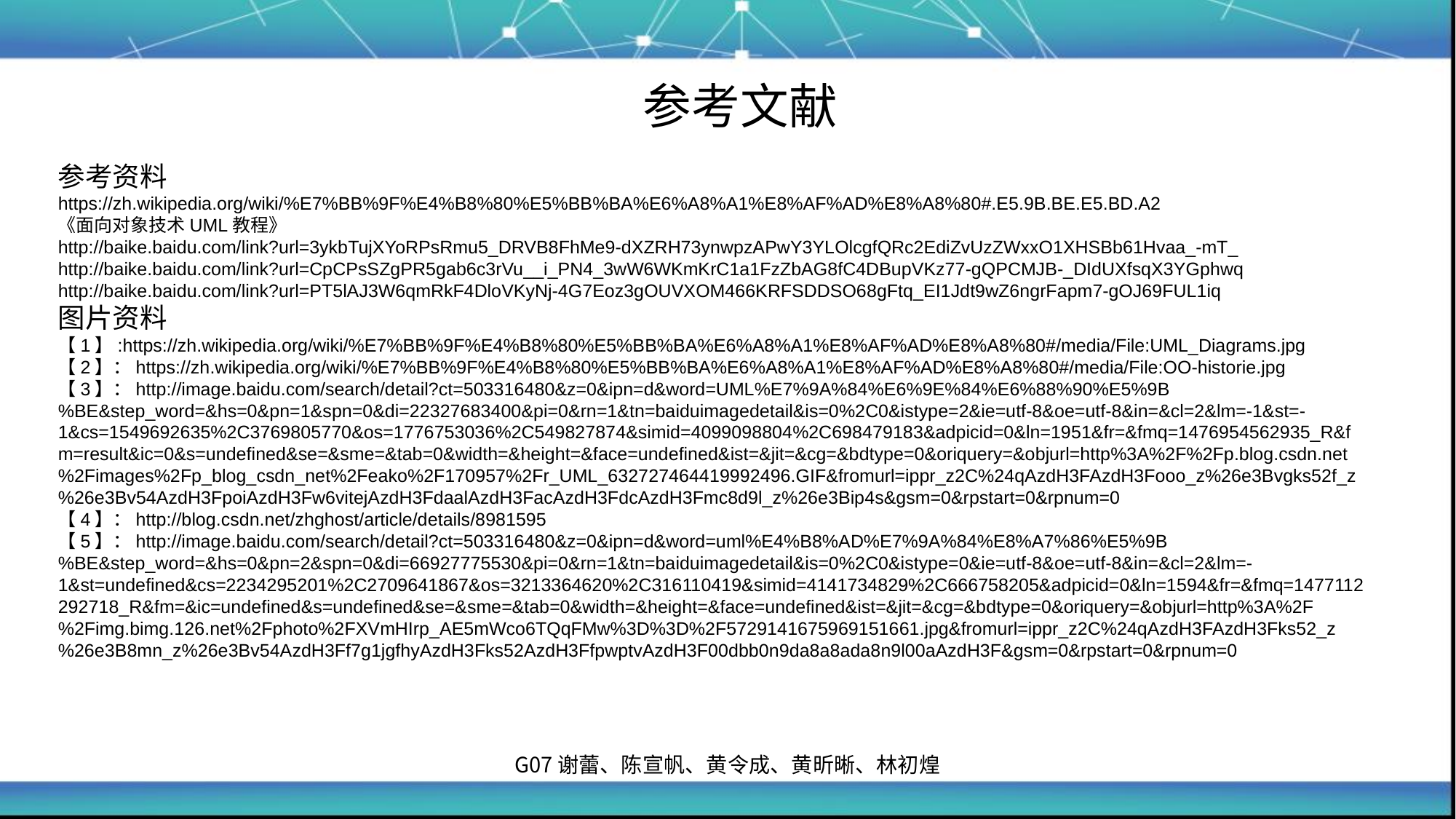

参考文献
参考资料
https://zh.wikipedia.org/wiki/%E7%BB%9F%E4%B8%80%E5%BB%BA%E6%A8%A1%E8%AF%AD%E8%A8%80#.E5.9B.BE.E5.BD.A2
《面向对象技术UML教程》
http://baike.baidu.com/link?url=3ykbTujXYoRPsRmu5_DRVB8FhMe9-dXZRH73ynwpzAPwY3YLOlcgfQRc2EdiZvUzZWxxO1XHSBb61Hvaa_-mT_
http://baike.baidu.com/link?url=CpCPsSZgPR5gab6c3rVu__i_PN4_3wW6WKmKrC1a1FzZbAG8fC4DBupVKz77-gQPCMJB-_DIdUXfsqX3YGphwq
http://baike.baidu.com/link?url=PT5lAJ3W6qmRkF4DloVKyNj-4G7Eoz3gOUVXOM466KRFSDDSO68gFtq_EI1Jdt9wZ6ngrFapm7-gOJ69FUL1iq
图片资料
【1】:https://zh.wikipedia.org/wiki/%E7%BB%9F%E4%B8%80%E5%BB%BA%E6%A8%A1%E8%AF%AD%E8%A8%80#/media/File:UML_Diagrams.jpg
【2】：https://zh.wikipedia.org/wiki/%E7%BB%9F%E4%B8%80%E5%BB%BA%E6%A8%A1%E8%AF%AD%E8%A8%80#/media/File:OO-historie.jpg
【3】：http://image.baidu.com/search/detail?ct=503316480&z=0&ipn=d&word=UML%E7%9A%84%E6%9E%84%E6%88%90%E5%9B%BE&step_word=&hs=0&pn=1&spn=0&di=22327683400&pi=0&rn=1&tn=baiduimagedetail&is=0%2C0&istype=2&ie=utf-8&oe=utf-8&in=&cl=2&lm=-1&st=-1&cs=1549692635%2C3769805770&os=1776753036%2C549827874&simid=4099098804%2C698479183&adpicid=0&ln=1951&fr=&fmq=1476954562935_R&fm=result&ic=0&s=undefined&se=&sme=&tab=0&width=&height=&face=undefined&ist=&jit=&cg=&bdtype=0&oriquery=&objurl=http%3A%2F%2Fp.blog.csdn.net%2Fimages%2Fp_blog_csdn_net%2Feako%2F170957%2Fr_UML_632727464419992496.GIF&fromurl=ippr_z2C%24qAzdH3FAzdH3Fooo_z%26e3Bvgks52f_z%26e3Bv54AzdH3FpoiAzdH3Fw6vitejAzdH3FdaalAzdH3FacAzdH3FdcAzdH3Fmc8d9l_z%26e3Bip4s&gsm=0&rpstart=0&rpnum=0
【4】：http://blog.csdn.net/zhghost/article/details/8981595
【5】：http://image.baidu.com/search/detail?ct=503316480&z=0&ipn=d&word=uml%E4%B8%AD%E7%9A%84%E8%A7%86%E5%9B%BE&step_word=&hs=0&pn=2&spn=0&di=66927775530&pi=0&rn=1&tn=baiduimagedetail&is=0%2C0&istype=0&ie=utf-8&oe=utf-8&in=&cl=2&lm=-1&st=undefined&cs=2234295201%2C2709641867&os=3213364620%2C316110419&simid=4141734829%2C666758205&adpicid=0&ln=1594&fr=&fmq=1477112292718_R&fm=&ic=undefined&s=undefined&se=&sme=&tab=0&width=&height=&face=undefined&ist=&jit=&cg=&bdtype=0&oriquery=&objurl=http%3A%2F%2Fimg.bimg.126.net%2Fphoto%2FXVmHIrp_AE5mWco6TQqFMw%3D%3D%2F5729141675969151661.jpg&fromurl=ippr_z2C%24qAzdH3FAzdH3Fks52_z%26e3B8mn_z%26e3Bv54AzdH3Ff7g1jgfhyAzdH3Fks52AzdH3FfpwptvAzdH3F00dbb0n9da8a8ada8n9l00aAzdH3F&gsm=0&rpstart=0&rpnum=0

G07 谢蕾、陈宣帆、黄令成、黄昕晰、林初煌
23